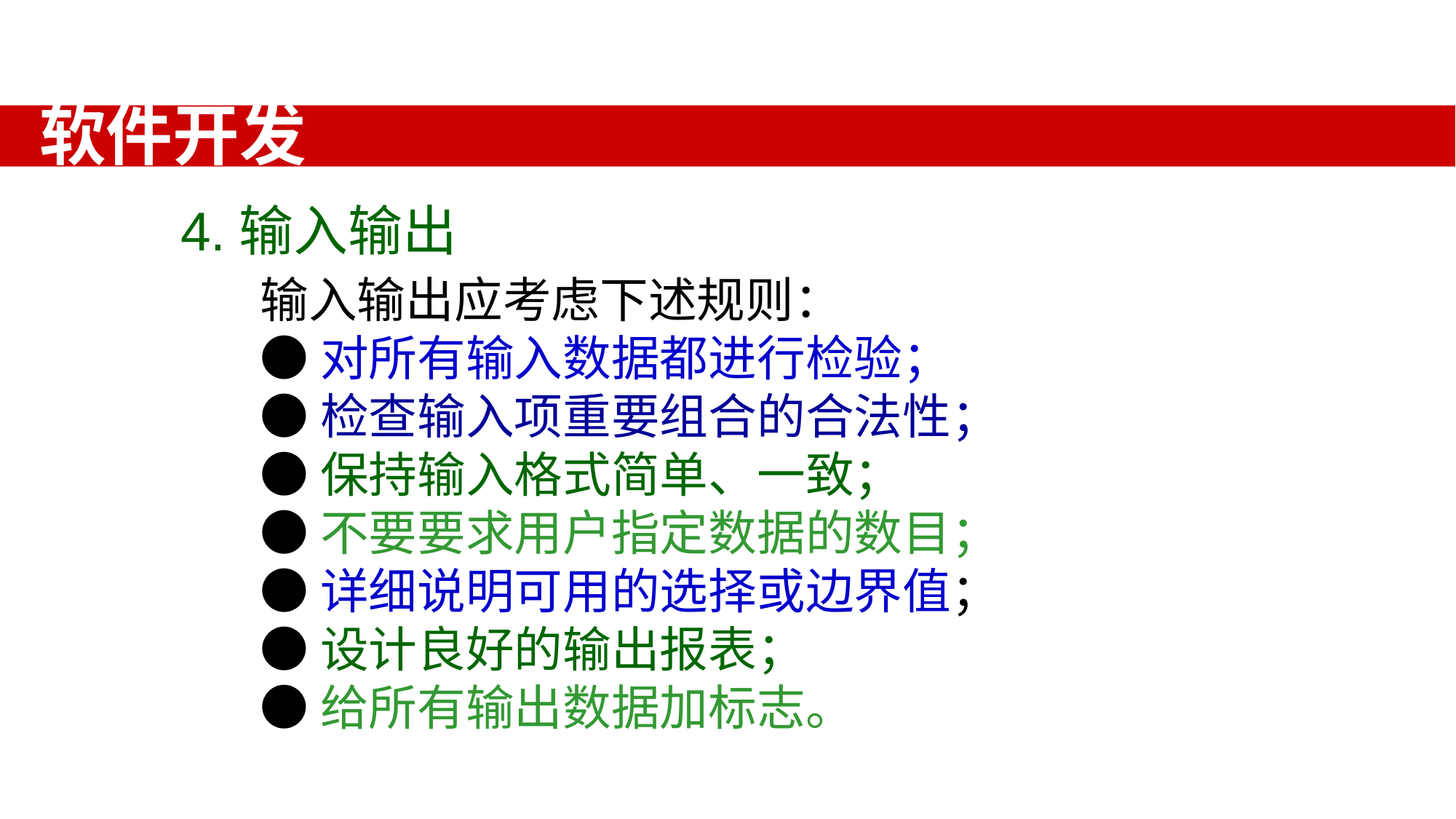

软件开发

4.输入输出
输入输出应考虑下述规则：
●对所有输入数据都进行检验；
●检查输入项重要组合的合法性；
●保持输入格式简单、一致；
●不要要求用户指定数据的数目；
●详细说明可用的选择或边界值；
●设计良好的输出报表；
●给所有输出数据加标志。